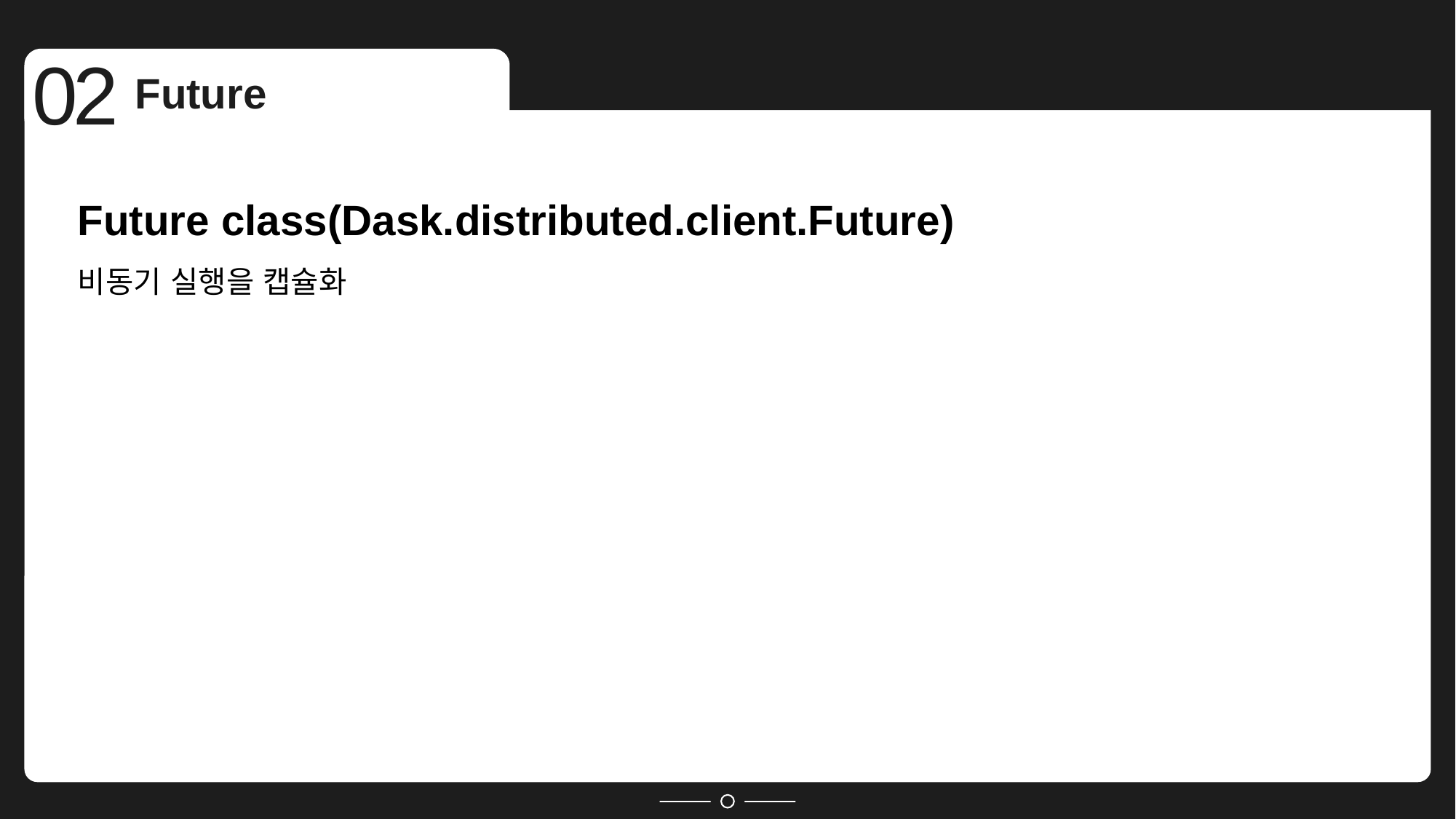

02
Future
Future class(Dask.distributed.client.Future)
비동기 실행을 캡슐화